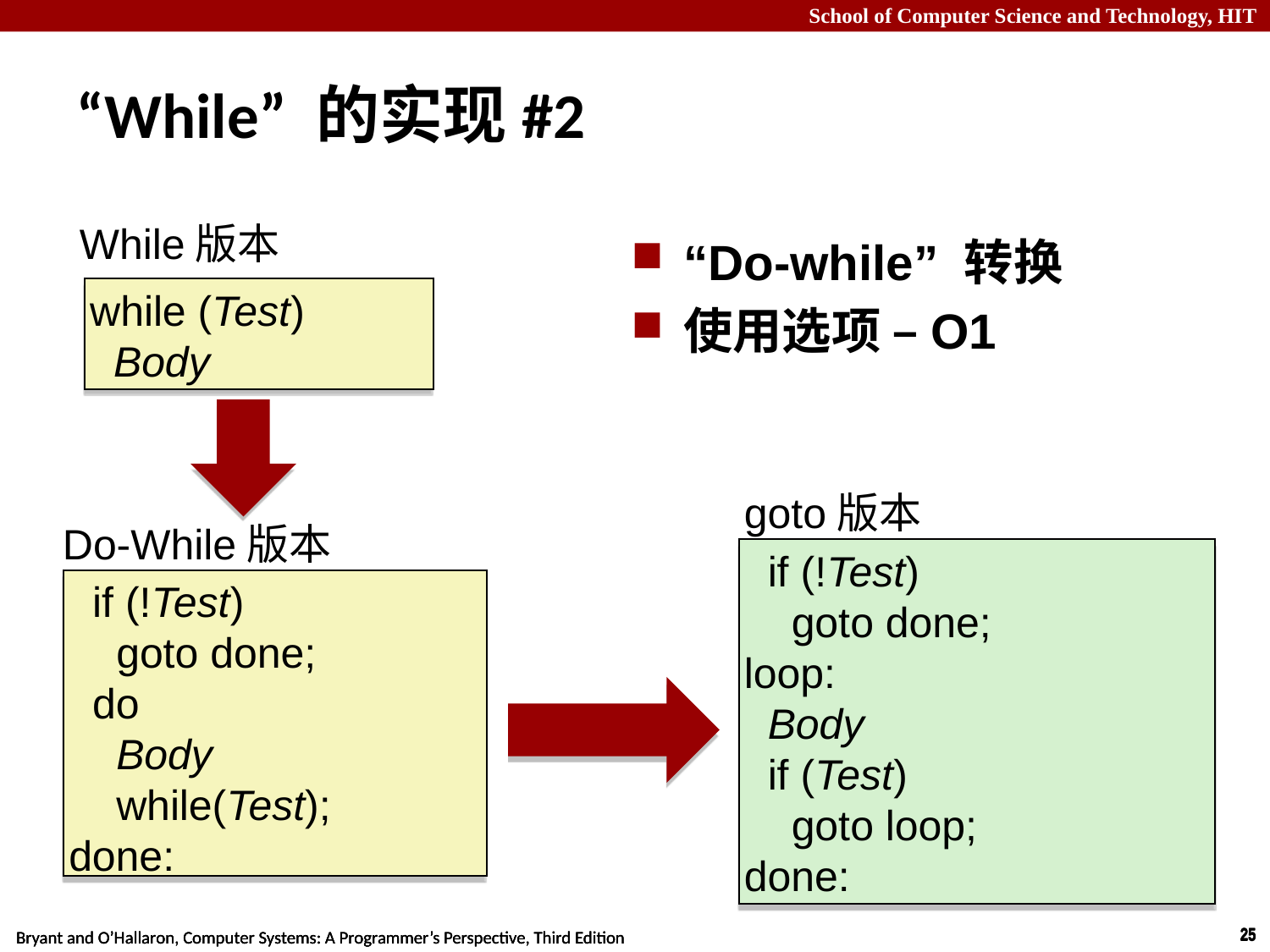

# “While” 的实现#2

While版本
“Do-while” 转换
使用选项 –O1
while (Test)
  Body

goto版本
Do-While版本
  if (!Test)
    goto done;
loop:
  Body
  if (Test)
    goto loop;
done:
  if (!Test)
    goto done;
  do
    Body
    while(Test);
done: